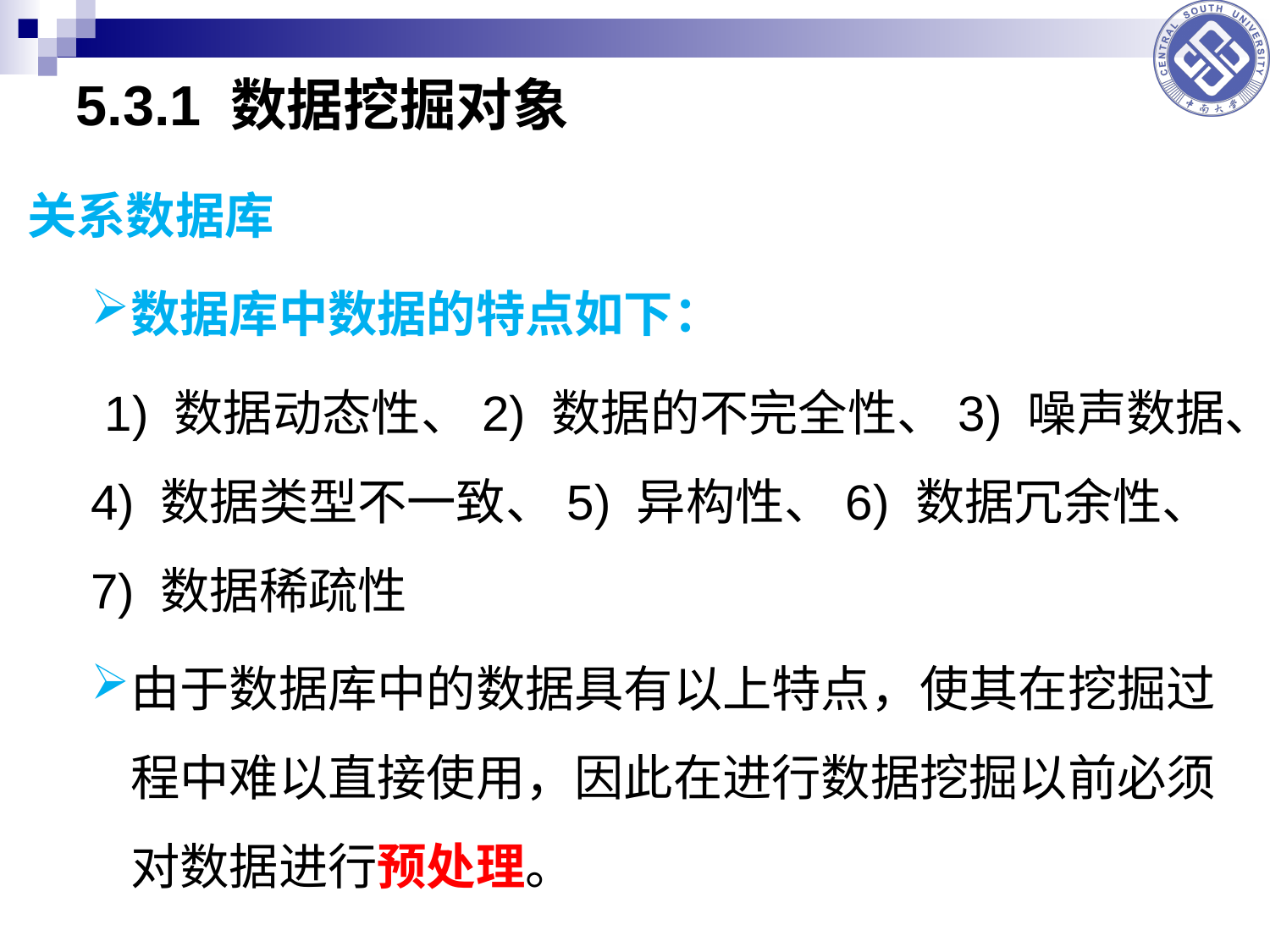

5.3.1 数据挖掘对象
关系数据库
数据库中数据的特点如下：
 1) 数据动态性、2) 数据的不完全性、3) 噪声数据、4) 数据类型不一致、5) 异构性、6) 数据冗余性、7) 数据稀疏性
由于数据库中的数据具有以上特点，使其在挖掘过程中难以直接使用，因此在进行数据挖掘以前必须对数据进行预处理。